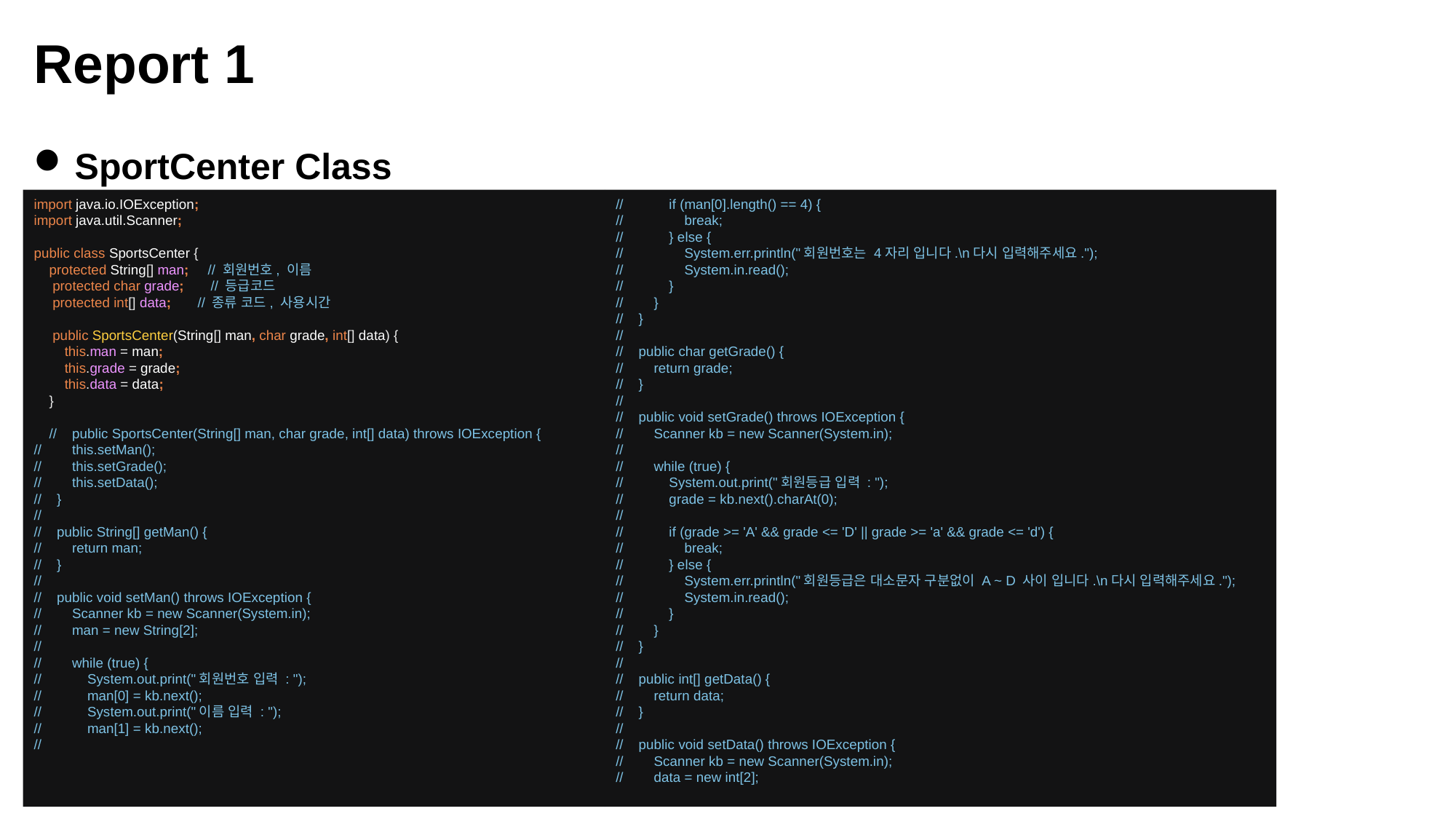

Report 1
SportCenter Class
import java.io.IOException;
import java.util.Scanner;
public class SportsCenter {
    protected String[] man;     // 회원번호, 이름
    protected char grade;       // 등급코드
    protected int[] data;       // 종류 코드, 사용시간
    public SportsCenter(String[] man, char grade, int[] data) {
        this.man = man;
        this.grade = grade;
        this.data = data;
    }
    //    public SportsCenter(String[] man, char grade, int[] data) throws IOException {
//        this.setMan();
//        this.setGrade();
//        this.setData();
//    }
//
//    public String[] getMan() {
//        return man;
//    }
//
//    public void setMan() throws IOException {
//        Scanner kb = new Scanner(System.in);
//        man = new String[2];
//
//        while (true) {
//            System.out.print("회원번호 입력 : ");
//            man[0] = kb.next();
//            System.out.print("이름 입력 : ");
//            man[1] = kb.next();
//

//            if (man[0].length() == 4) {
//                break;
//            } else {
//                System.err.println("회원번호는 4자리 입니다.\n다시 입력해주세요.");
//                System.in.read();
//            }
//        }
//    }
//
//    public char getGrade() {
//        return grade;
//    }
//
//    public void setGrade() throws IOException {
//        Scanner kb = new Scanner(System.in);
//
//        while (true) {
//            System.out.print("회원등급 입력 : ");
//            grade = kb.next().charAt(0);
//
//            if (grade >= 'A' && grade <= 'D' || grade >= 'a' && grade <= 'd') {
//                break;
//            } else {
//                System.err.println("회원등급은 대소문자 구분없이 A ~ D 사이 입니다.\n다시 입력해주세요.");
//                System.in.read();
//            }
//        }
//    }
//
//    public int[] getData() {
//        return data;
//    }
//
//    public void setData() throws IOException {
//        Scanner kb = new Scanner(System.in);
//        data = new int[2];